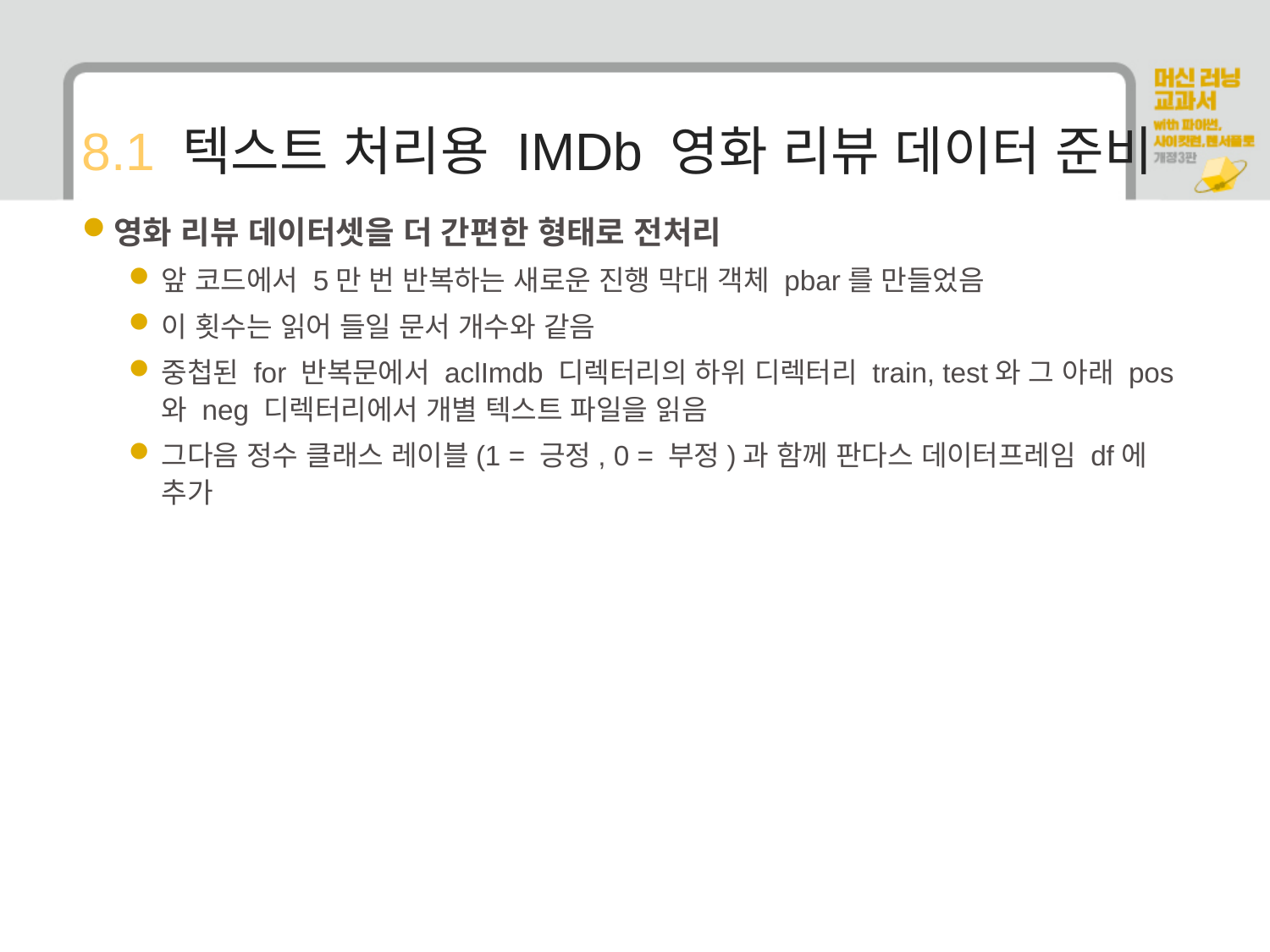

# 8.1 텍스트 처리용 IMDb 영화 리뷰 데이터 준비
영화 리뷰 데이터셋을 더 간편한 형태로 전처리
앞 코드에서 5만 번 반복하는 새로운 진행 막대 객체 pbar를 만들었음
이 횟수는 읽어 들일 문서 개수와 같음
중첩된 for 반복문에서 aclImdb 디렉터리의 하위 디렉터리 train, test와 그 아래 pos와 neg 디렉터리에서 개별 텍스트 파일을 읽음
그다음 정수 클래스 레이블(1 = 긍정, 0 = 부정)과 함께 판다스 데이터프레임 df에 추가